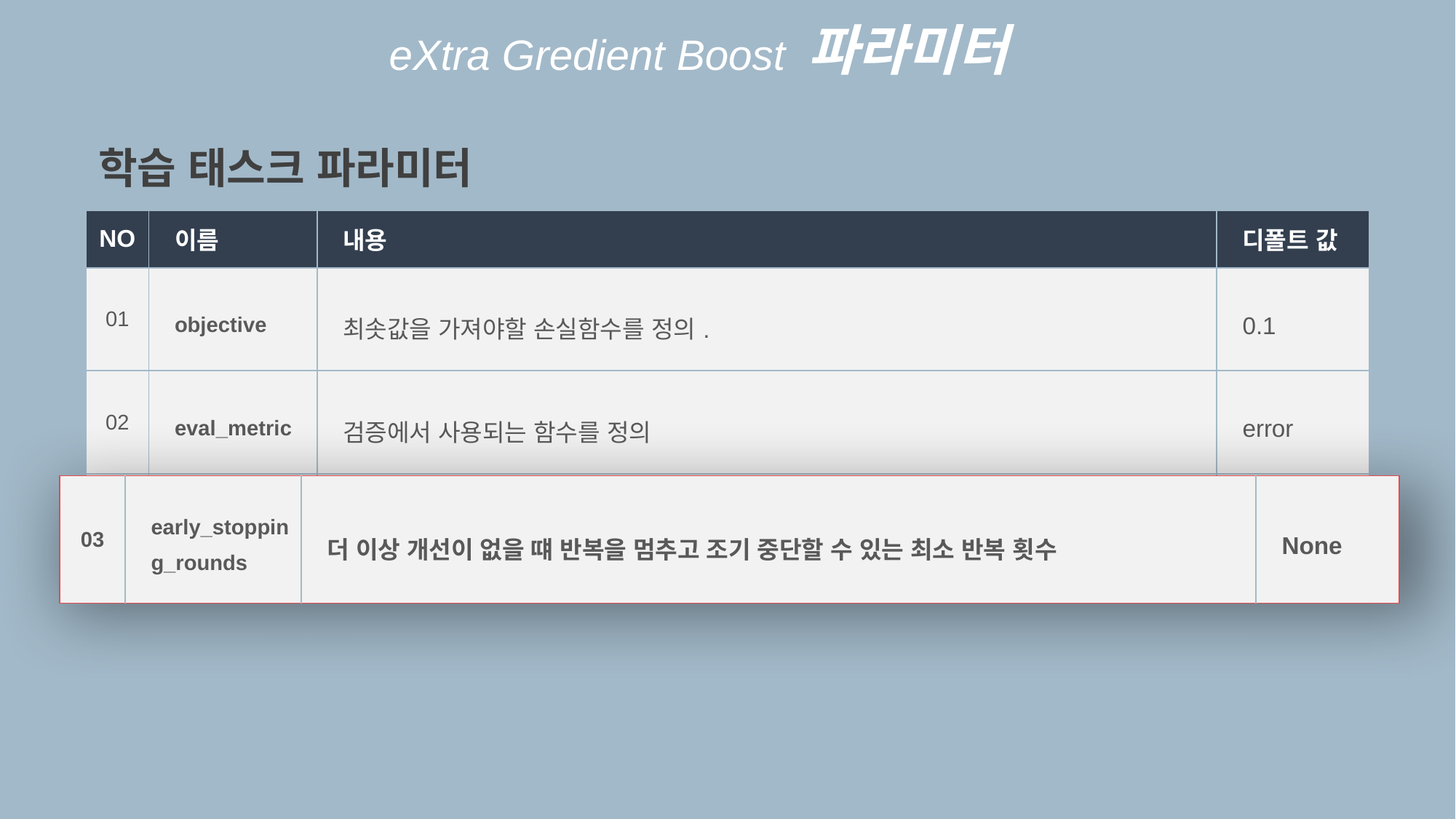

eXtra Gredient Boost 파라미터
        학습 태스크 파라미터
| NO | 이름 | 내용 | 디폴트 값 |
| --- | --- | --- | --- |
| 01 | objective | 최솟값을 가져야할 손실함수를 정의. | 0.1 |
| 02 | eval\_metric | 검증에서 사용되는 함수를 정의 | error |
| 03 | early\_stopping\_rounds | 더 이상 개선이 없을 떄 반복을 멈추고 조기 중단할 수 있는 최소 반복 횟수 | None |
| 03 | early\_stopping\_rounds | 더 이상 개선이 없을 떄 반복을 멈추고 조기 중단할 수 있는 최소 반복 횟수 | None |
| --- | --- | --- | --- |